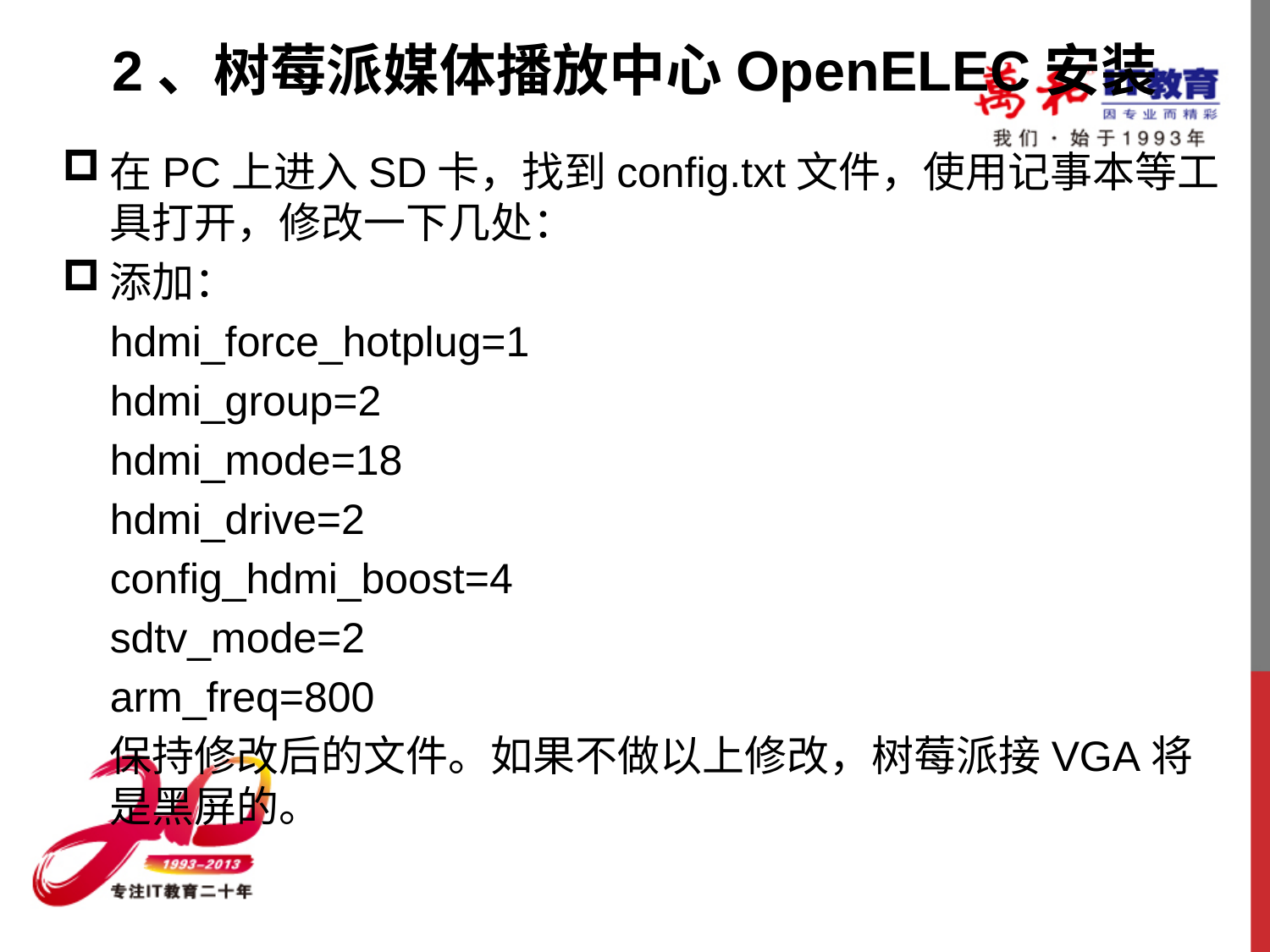

# 2、树莓派媒体播放中心OpenELEC安装
在PC上进入SD卡，找到config.txt文件，使用记事本等工具打开，修改一下几处：
添加：
	hdmi_force_hotplug=1
	hdmi_group=2
	hdmi_mode=18
	hdmi_drive=2
	config_hdmi_boost=4
	sdtv_mode=2
	arm_freq=800
	保持修改后的文件。如果不做以上修改，树莓派接VGA将是黑屏的。